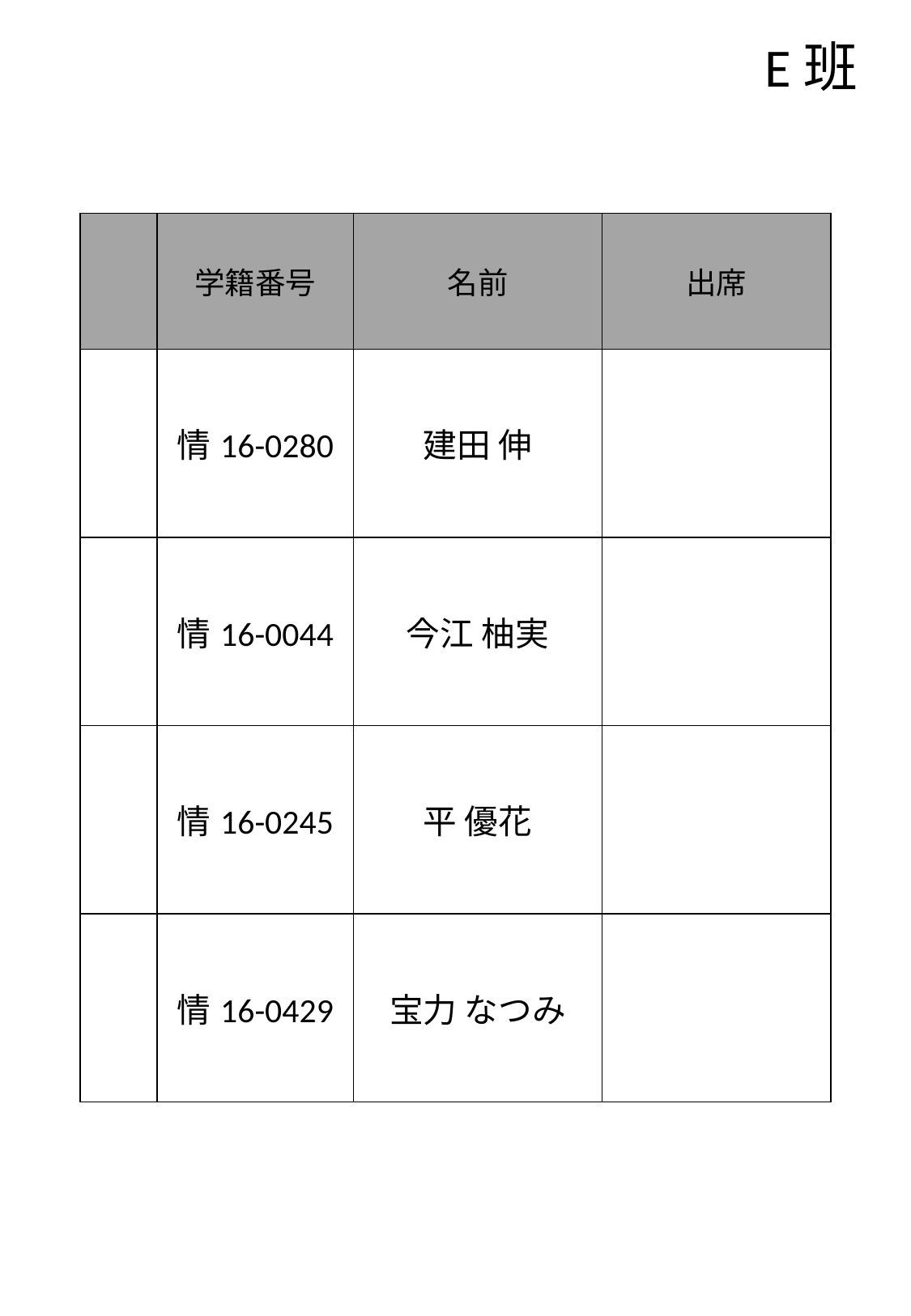

E班
|  | 学籍番号 | 名前 | 出席 |
| --- | --- | --- | --- |
|  | 情16-0280 | 建田 伸 |  |
|  | 情16-0044 | 今江 柚実 |  |
|  | 情16-0245 | 平 優花 |  |
|  | 情16-0429 | 宝力 なつみ |  |